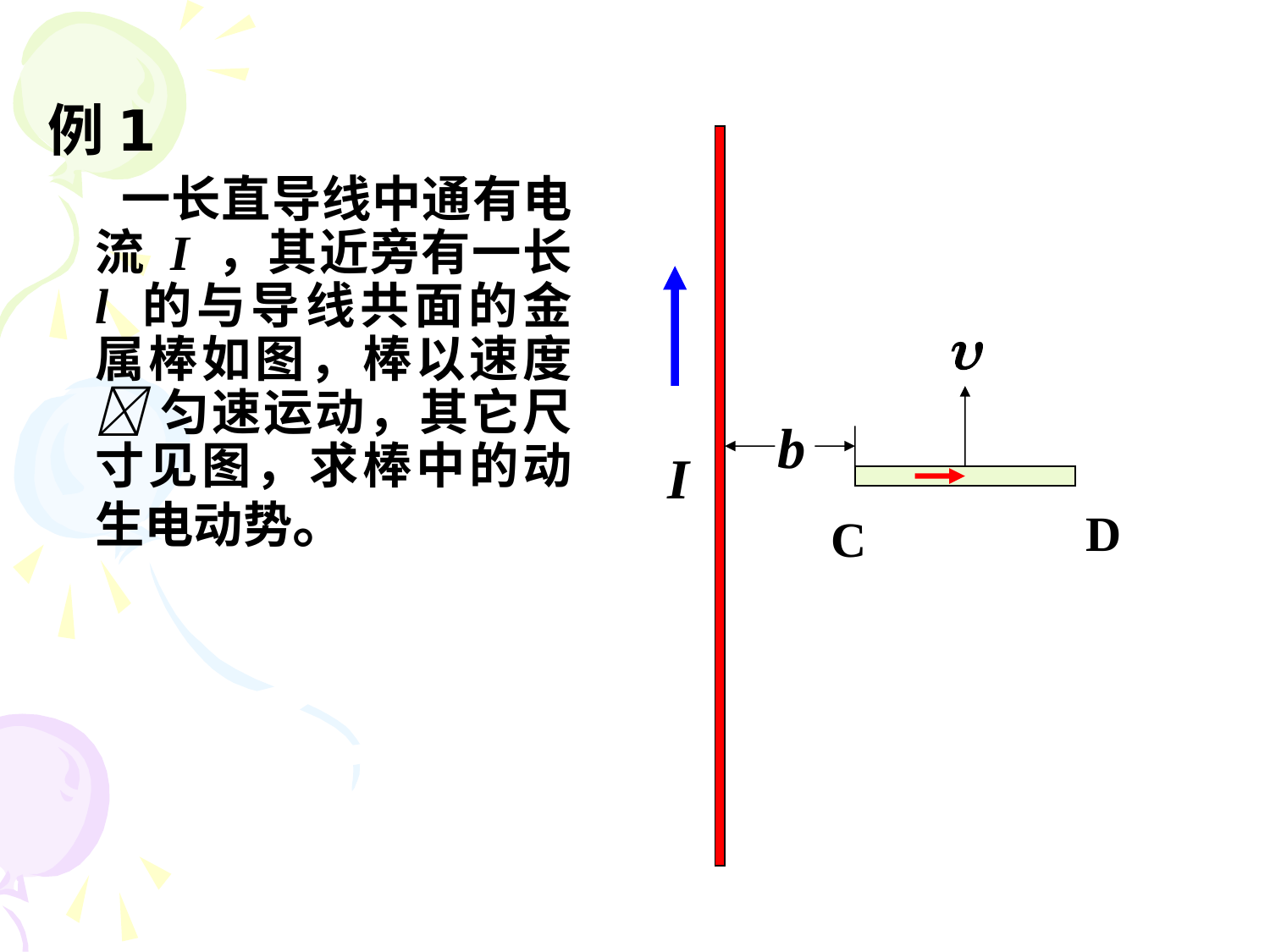

例1
     一长直导线中通有电流 I ，其近旁有一长 l 的与导线共面的金属棒如图，棒以速度υ 匀速运动，其它尺寸见图，求棒中的动生电动势。

υ

b

I

D
C